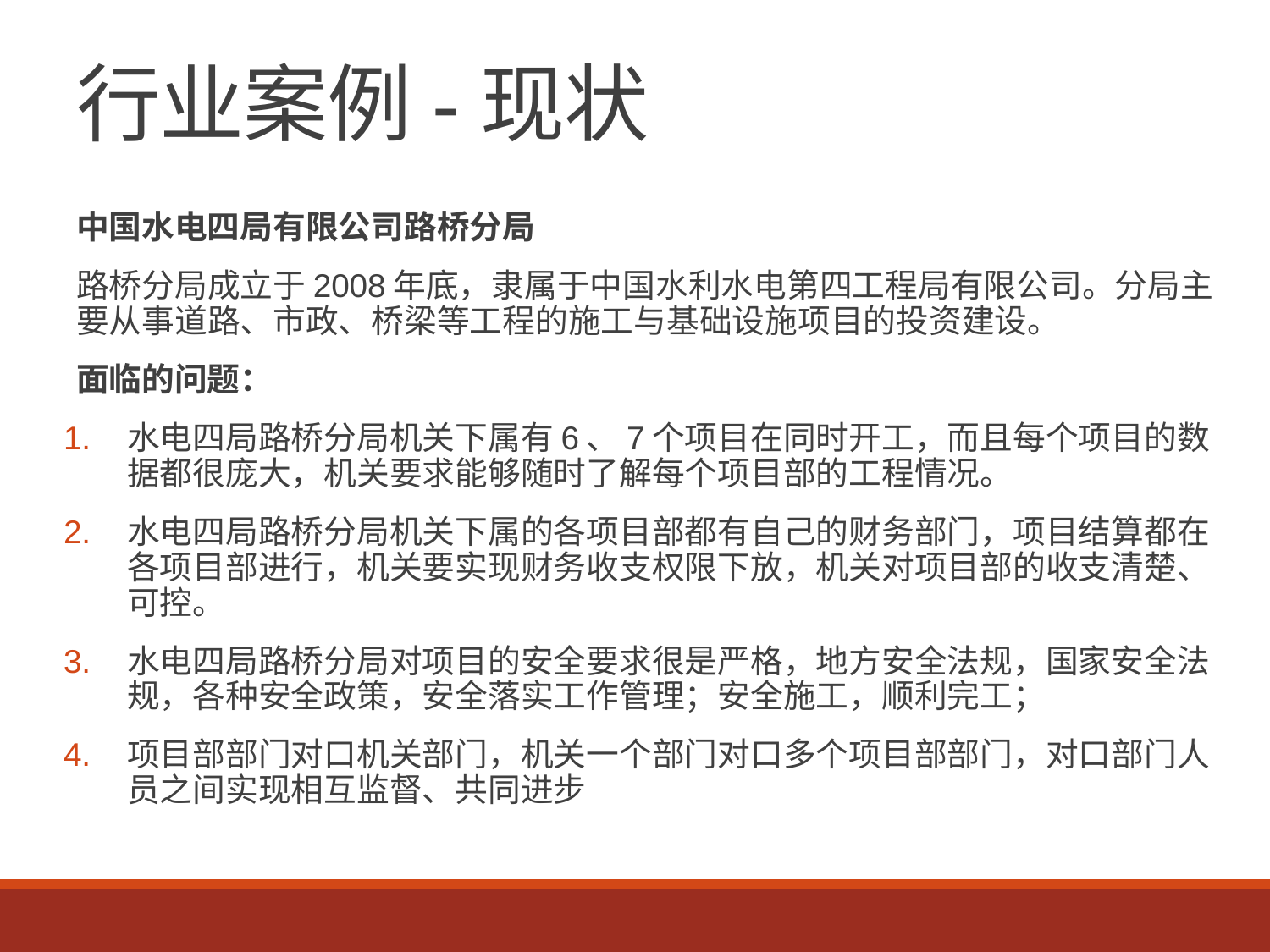

# 行业案例-现状
中国水电四局有限公司路桥分局
路桥分局成立于2008年底，隶属于中国水利水电第四工程局有限公司。分局主要从事道路、市政、桥梁等工程的施工与基础设施项目的投资建设。
面临的问题：
水电四局路桥分局机关下属有6、7个项目在同时开工，而且每个项目的数据都很庞大，机关要求能够随时了解每个项目部的工程情况。
水电四局路桥分局机关下属的各项目部都有自己的财务部门，项目结算都在各项目部进行，机关要实现财务收支权限下放，机关对项目部的收支清楚、可控。
水电四局路桥分局对项目的安全要求很是严格，地方安全法规，国家安全法规，各种安全政策，安全落实工作管理；安全施工，顺利完工；
项目部部门对口机关部门，机关一个部门对口多个项目部部门，对口部门人员之间实现相互监督、共同进步